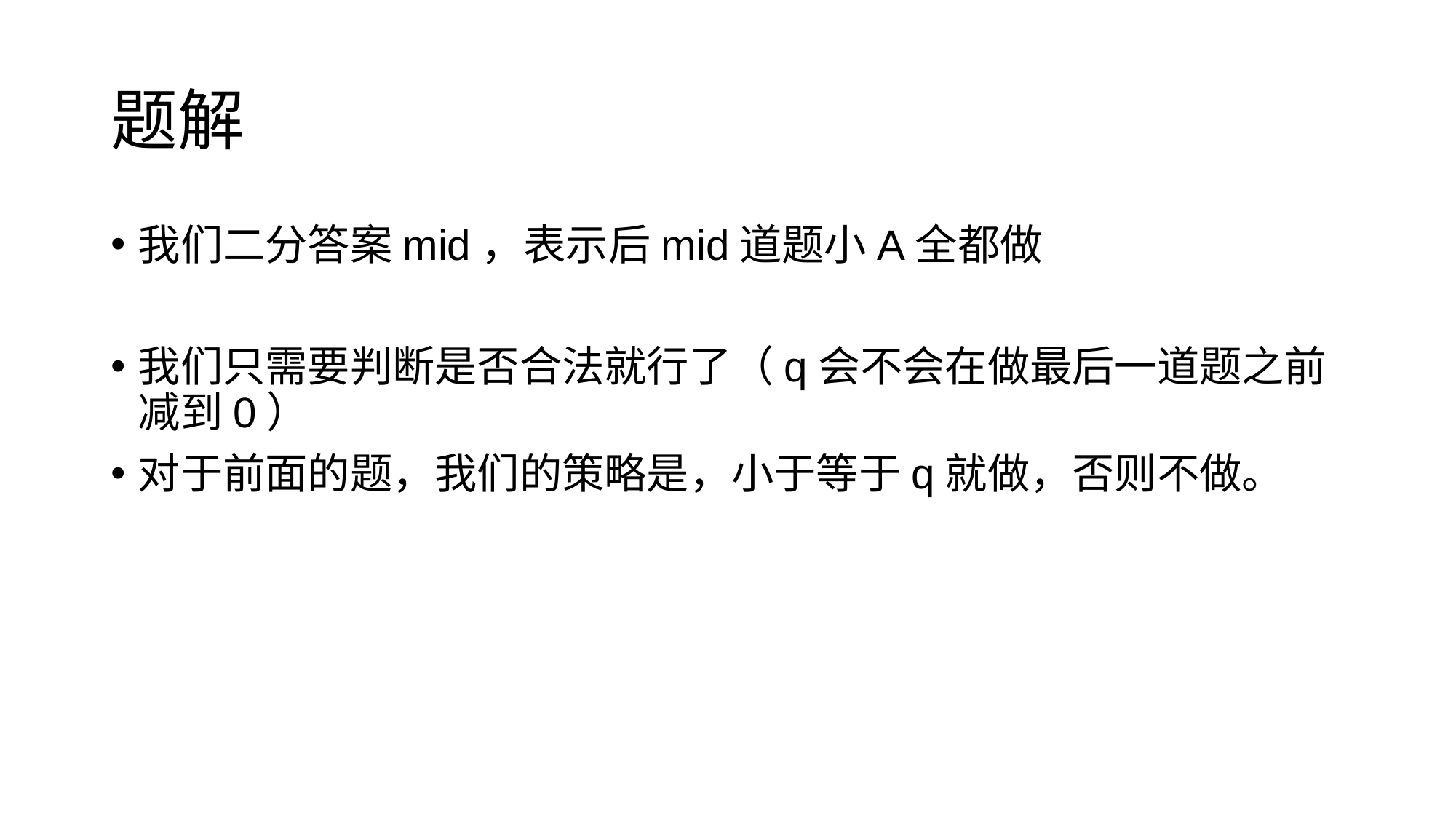

# 题解
我们二分答案mid，表示后mid道题小A全都做

我们只需要判断是否合法就行了（q会不会在做最后一道题之前减到0）
对于前面的题，我们的策略是，小于等于q就做，否则不做。